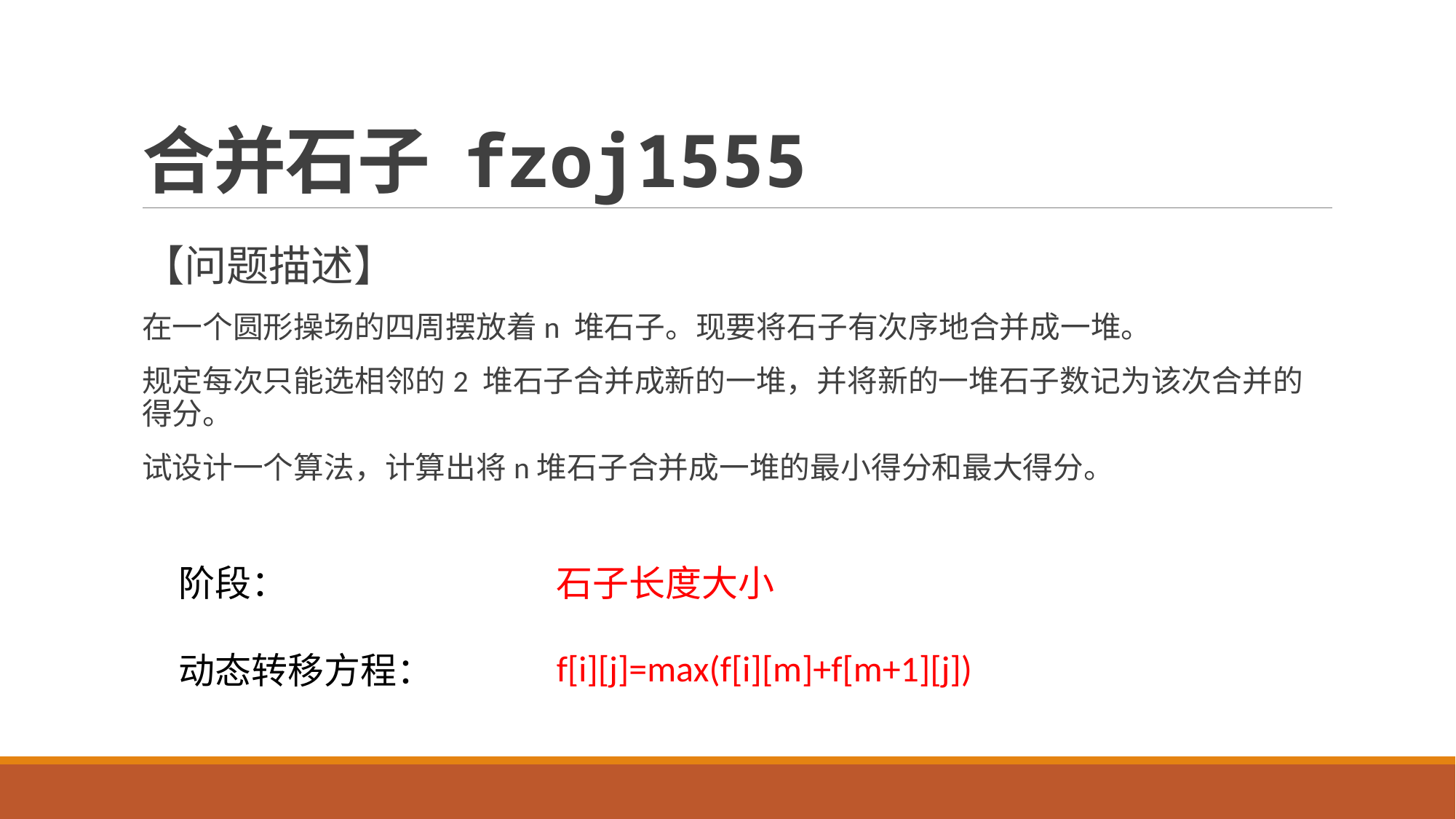

# 合并石子 fzoj1555
【问题描述】
在一个圆形操场的四周摆放着n 堆石子。现要将石子有次序地合并成一堆。
规定每次只能选相邻的2 堆石子合并成新的一堆，并将新的一堆石子数记为该次合并的得分。
试设计一个算法，计算出将n堆石子合并成一堆的最小得分和最大得分。
阶段：

动态转移方程：
石子长度大小
f[i][j]=max(f[i][m]+f[m+1][j])